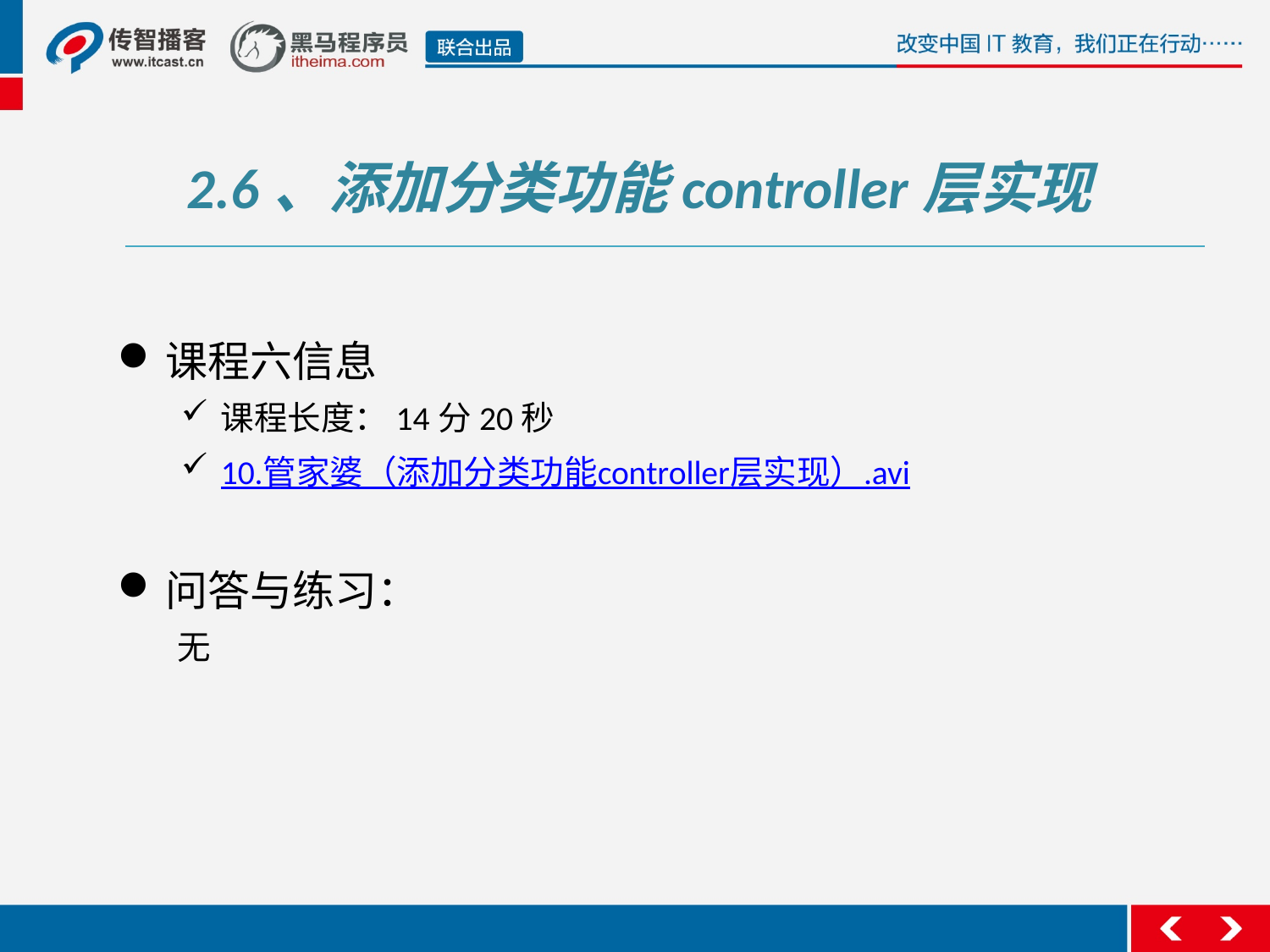

2.6、添加分类功能controller层实现

课程六信息
课程长度：14分20秒
10.管家婆（添加分类功能controller层实现）.avi

问答与练习：
       无